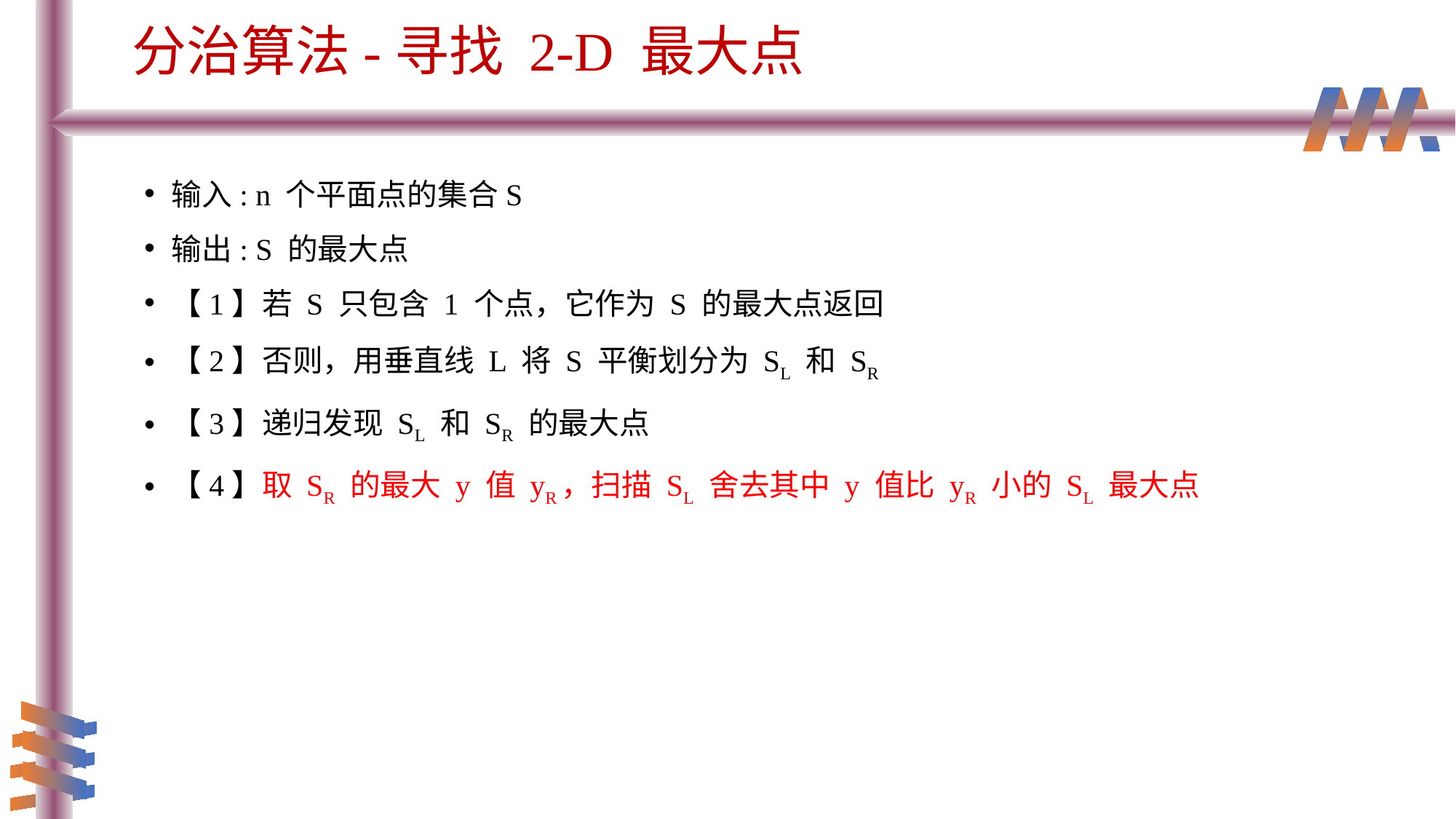

分治算法-寻找 2-D 最大点
输入: n 个平面点的集合S
输出: S 的最大点
【1】若 S 只包含 1 个点，它作为 S 的最大点返回
【2】否则，用垂直线 L 将 S 平衡划分为 SL 和 SR
【3】递归发现 SL 和 SR 的最大点
【4】取 SR 的最大 y 值 yR，扫描 SL 舍去其中 y 值比 yR 小的 SL 最大点